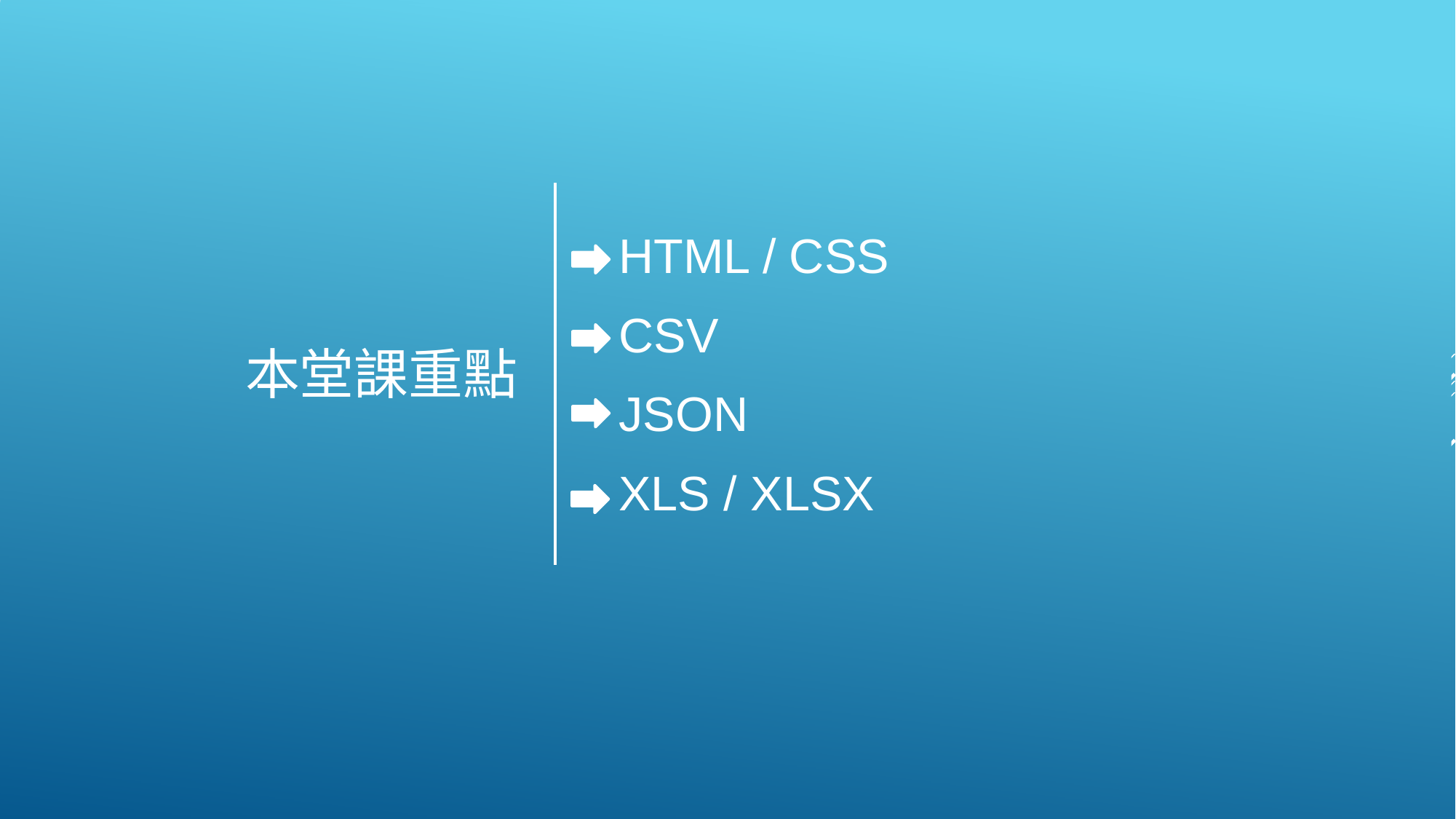

HTML / CSS
 CSV
 JSON
 XLS / XLSX

# 本堂課重點